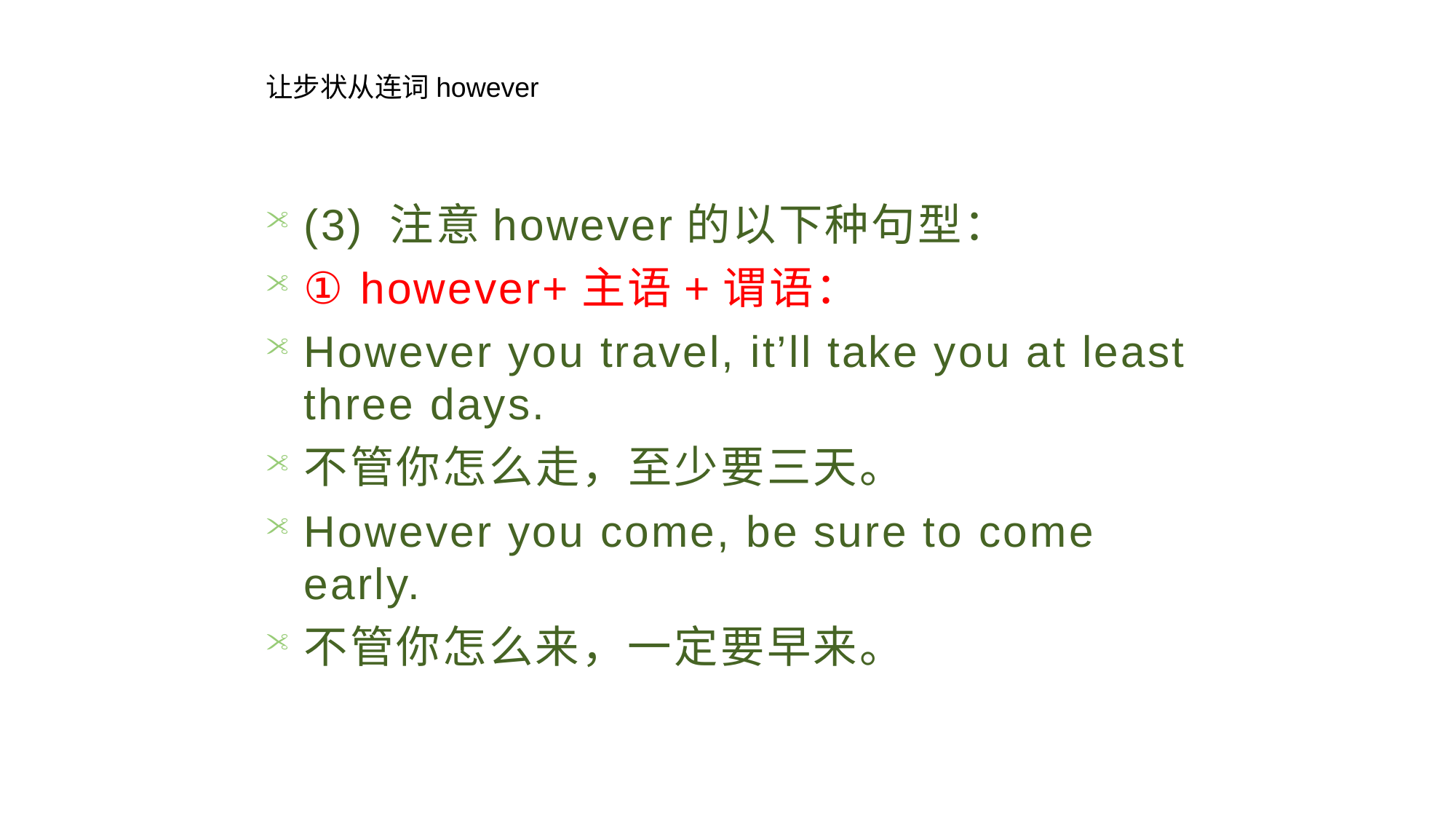

让步状从连词however
(3) 注意however的以下种句型：
① however+主语+谓语：
However you travel, it’ll take you at least three days.
不管你怎么走，至少要三天。
However you come, be sure to come early.
不管你怎么来，一定要早来。